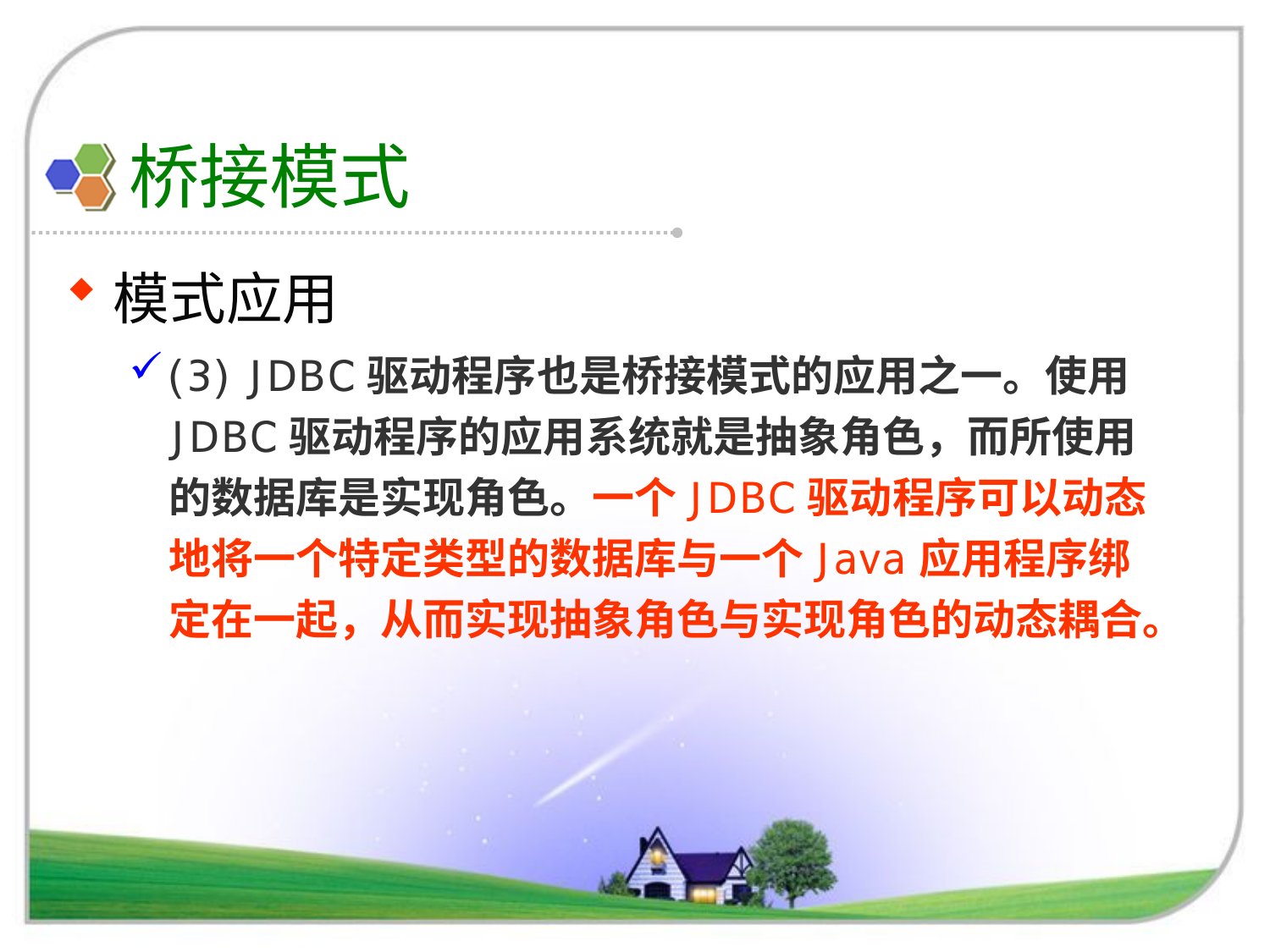

# 桥接模式
模式应用
(3) JDBC驱动程序也是桥接模式的应用之一。使用JDBC驱动程序的应用系统就是抽象角色，而所使用的数据库是实现角色。一个JDBC驱动程序可以动态地将一个特定类型的数据库与一个Java应用程序绑定在一起，从而实现抽象角色与实现角色的动态耦合。